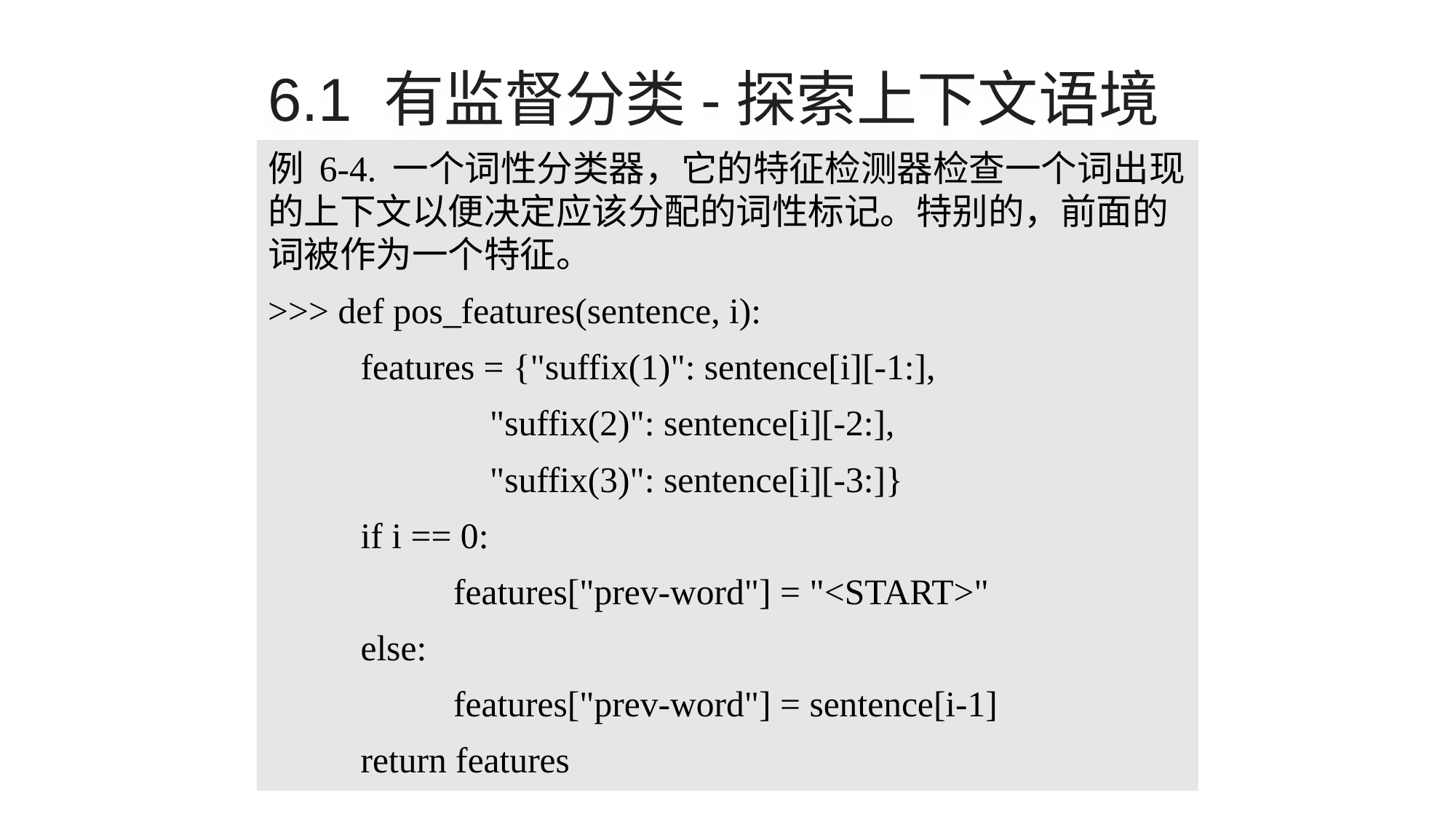

# 6.1 有监督分类-探索上下文语境
例 6-4. 一个词性分类器，它的特征检测器检查一个词出现的上下文以便决定应该分配的词性标记。特别的，前面的词被作为一个特征。
>>> def pos_features(sentence, i):
	features = {"suffix(1)": sentence[i][-1:],
		    "suffix(2)": sentence[i][-2:],
		    "suffix(3)": sentence[i][-3:]}
	if i == 0:
		features["prev-word"] = "<START>"
	else:
		features["prev-word"] = sentence[i-1]
	return features